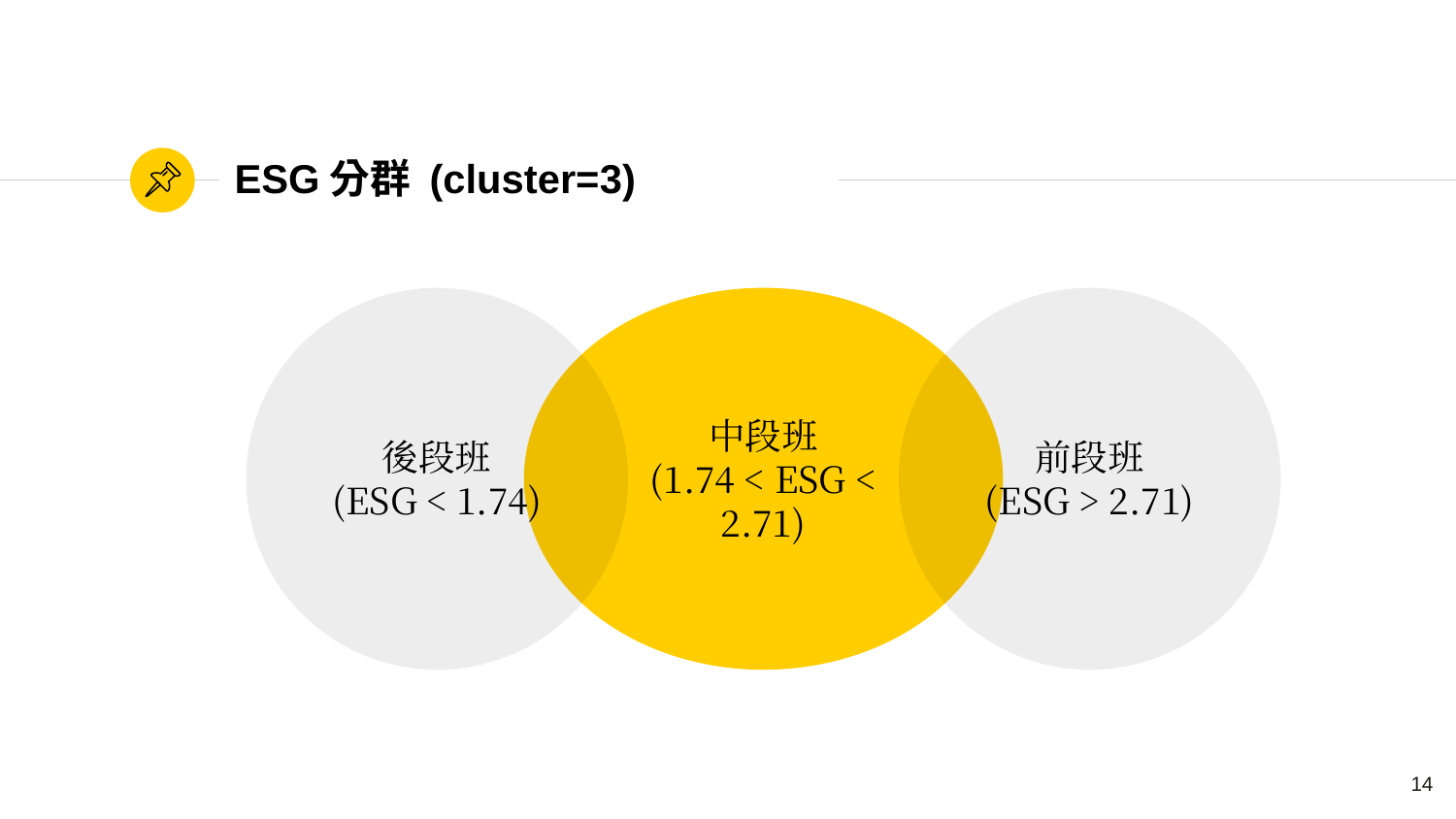

# ESG分群 (cluster=3)

後段班
(ESG < 1.74)
中段班
(1.74 < ESG < 2.71)
前段班
(ESG > 2.71)
14